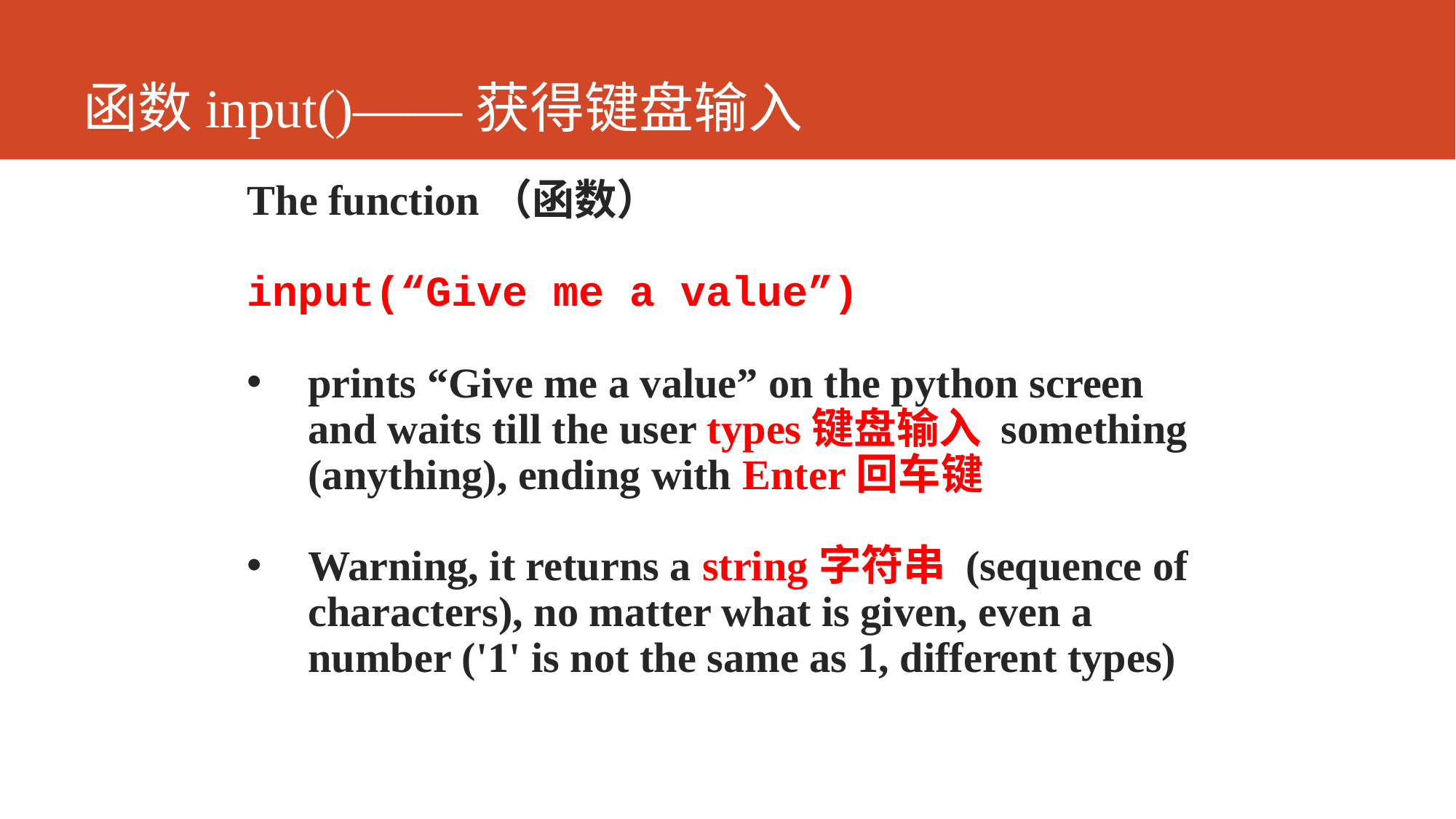

# 函数input()——获得键盘输入
The function（函数）
input(“Give me a value”)
prints “Give me a value” on the python screen and waits till the user types键盘输入 something (anything), ending with Enter回车键
Warning, it returns a string字符串 (sequence of characters), no matter what is given, even a number ('1' is not the same as 1, different types)